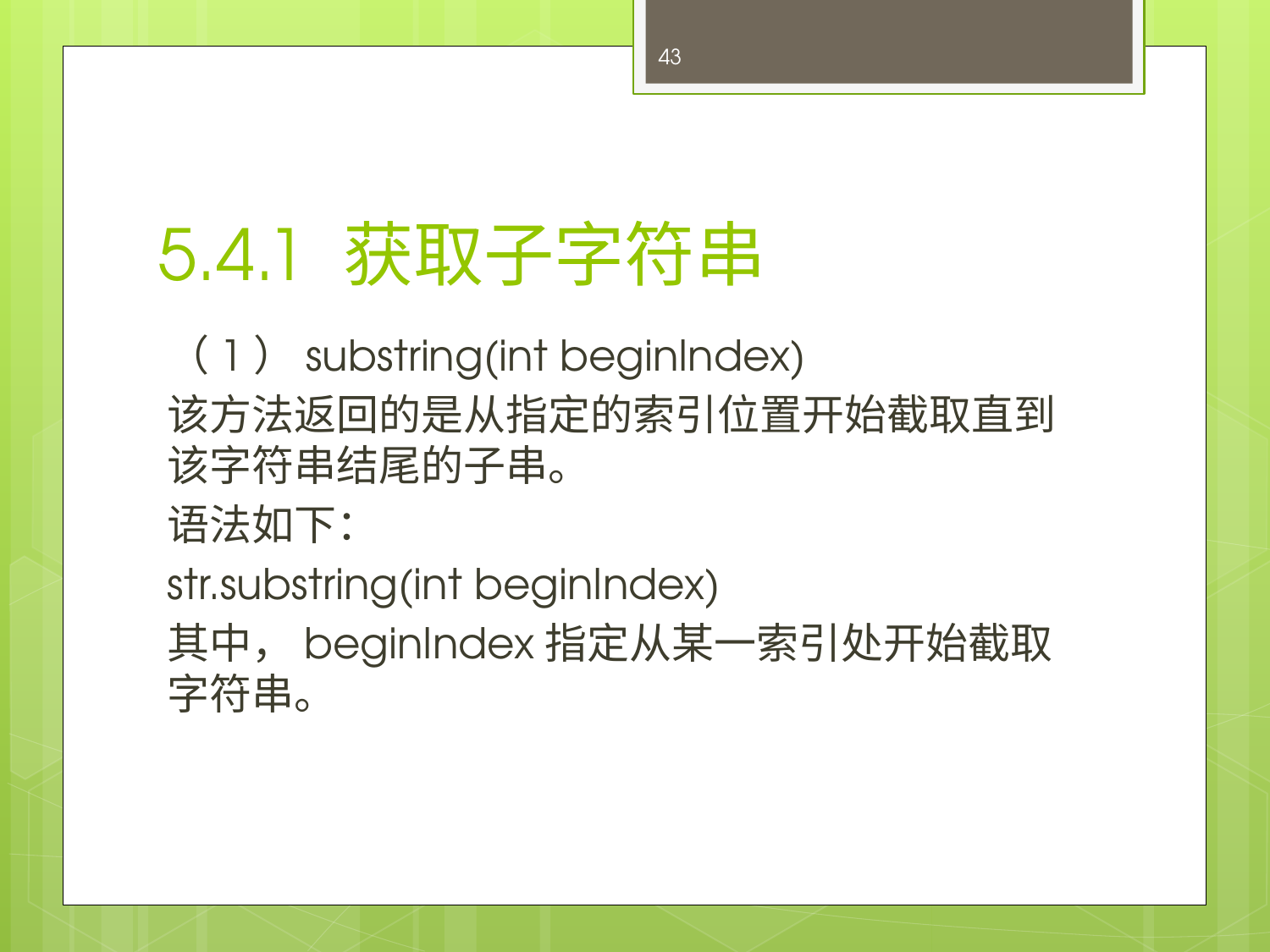

43
# 5.4.1 获取子字符串
（1）substring(int beginIndex)
该方法返回的是从指定的索引位置开始截取直到该字符串结尾的子串。
语法如下：
str.substring(int beginIndex)
其中，beginIndex指定从某一索引处开始截取字符串。